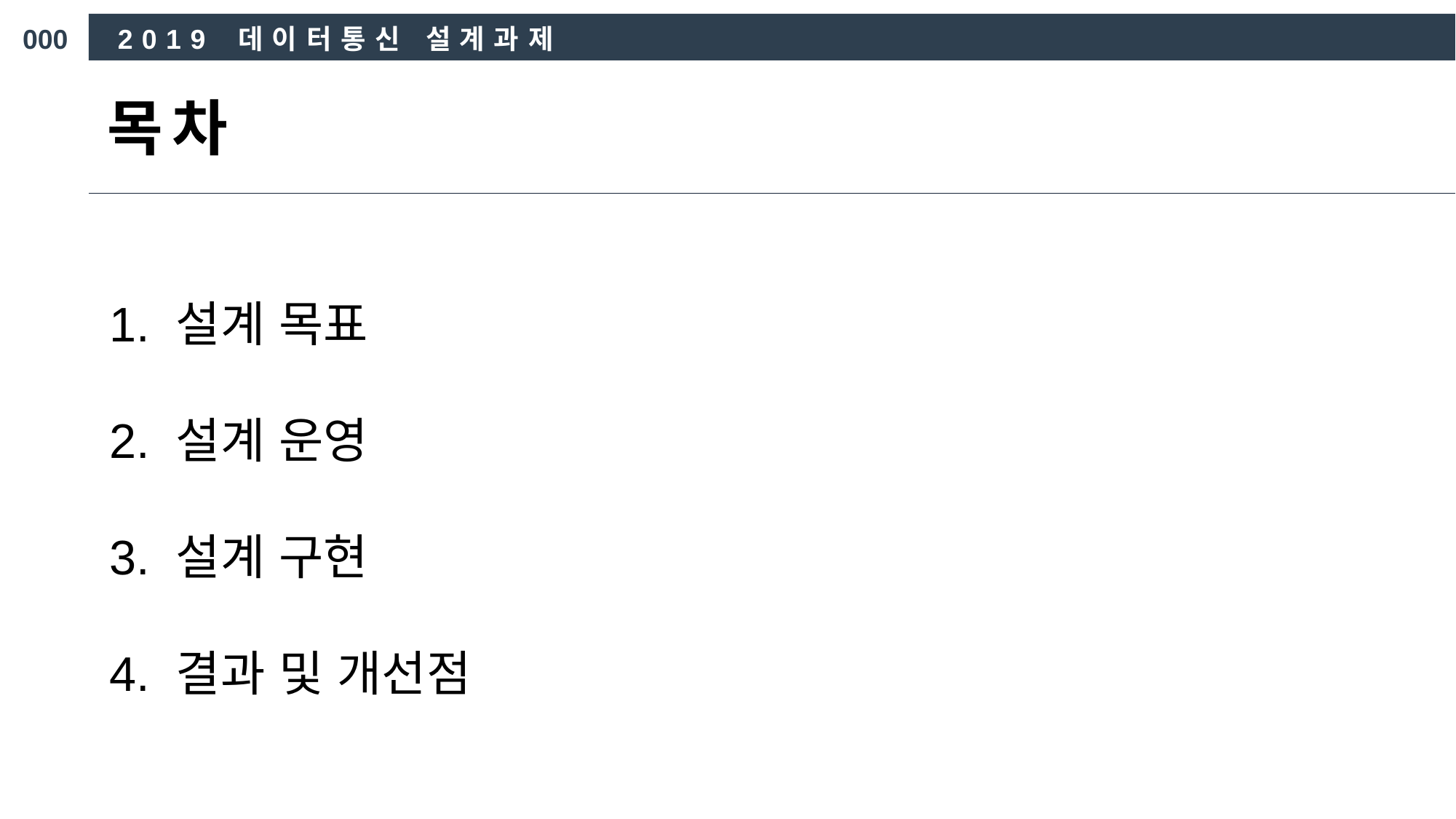

000
2019 데이터통신 설계과제
목차
 설계 목표
 설계 운영
 설계 구현
 결과 및 개선점